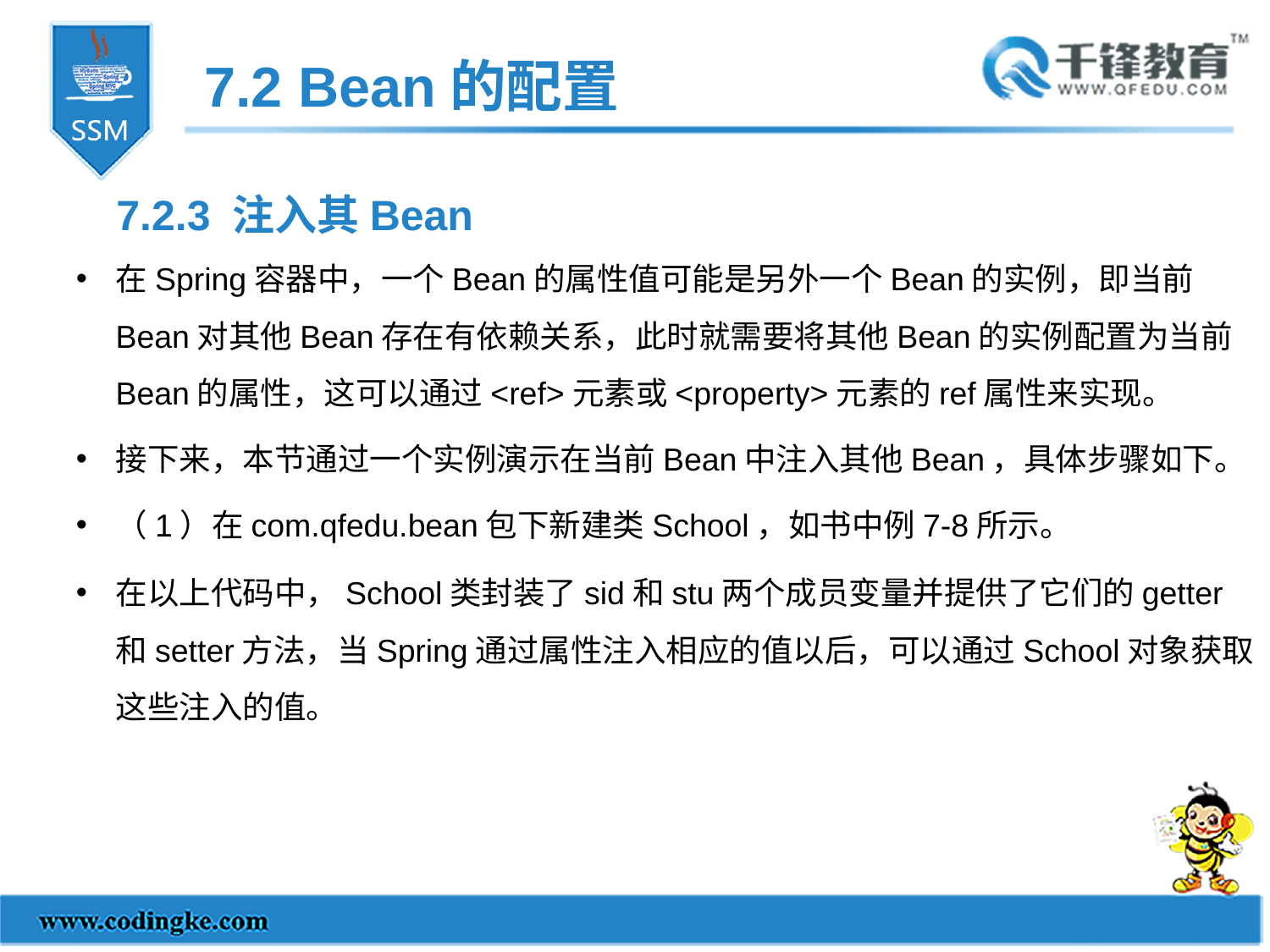

7.2 Bean的配置
7.2.3 注入其Bean
在Spring容器中，一个Bean的属性值可能是另外一个Bean的实例，即当前Bean对其他Bean存在有依赖关系，此时就需要将其他Bean的实例配置为当前Bean的属性，这可以通过<ref>元素或<property>元素的ref属性来实现。
接下来，本节通过一个实例演示在当前Bean中注入其他Bean，具体步骤如下。
（1）在com.qfedu.bean包下新建类School，如书中例7-8所示。
在以上代码中，School类封装了sid和stu两个成员变量并提供了它们的getter和setter方法，当Spring通过属性注入相应的值以后，可以通过School对象获取这些注入的值。